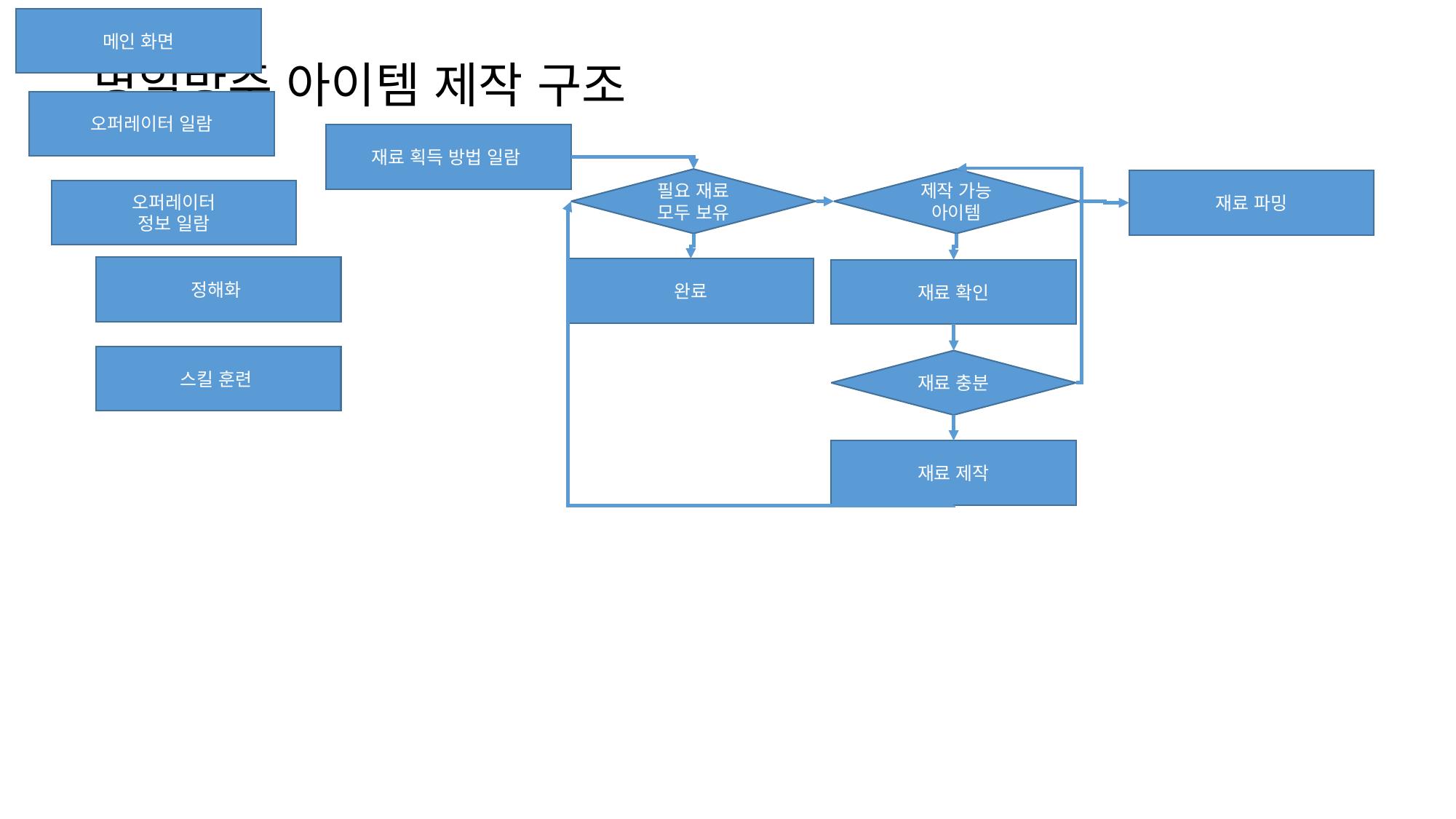

메인 화면
명일방주 아이템 제작 구조
오퍼레이터 일람
재료 획득 방법 일람
필요 재료 모두 보유
제작 가능 아이템
재료 파밍
오퍼레이터
정보 일람
정해화
완료
재료 확인
스킬 훈련
재료 충분
재료 제작